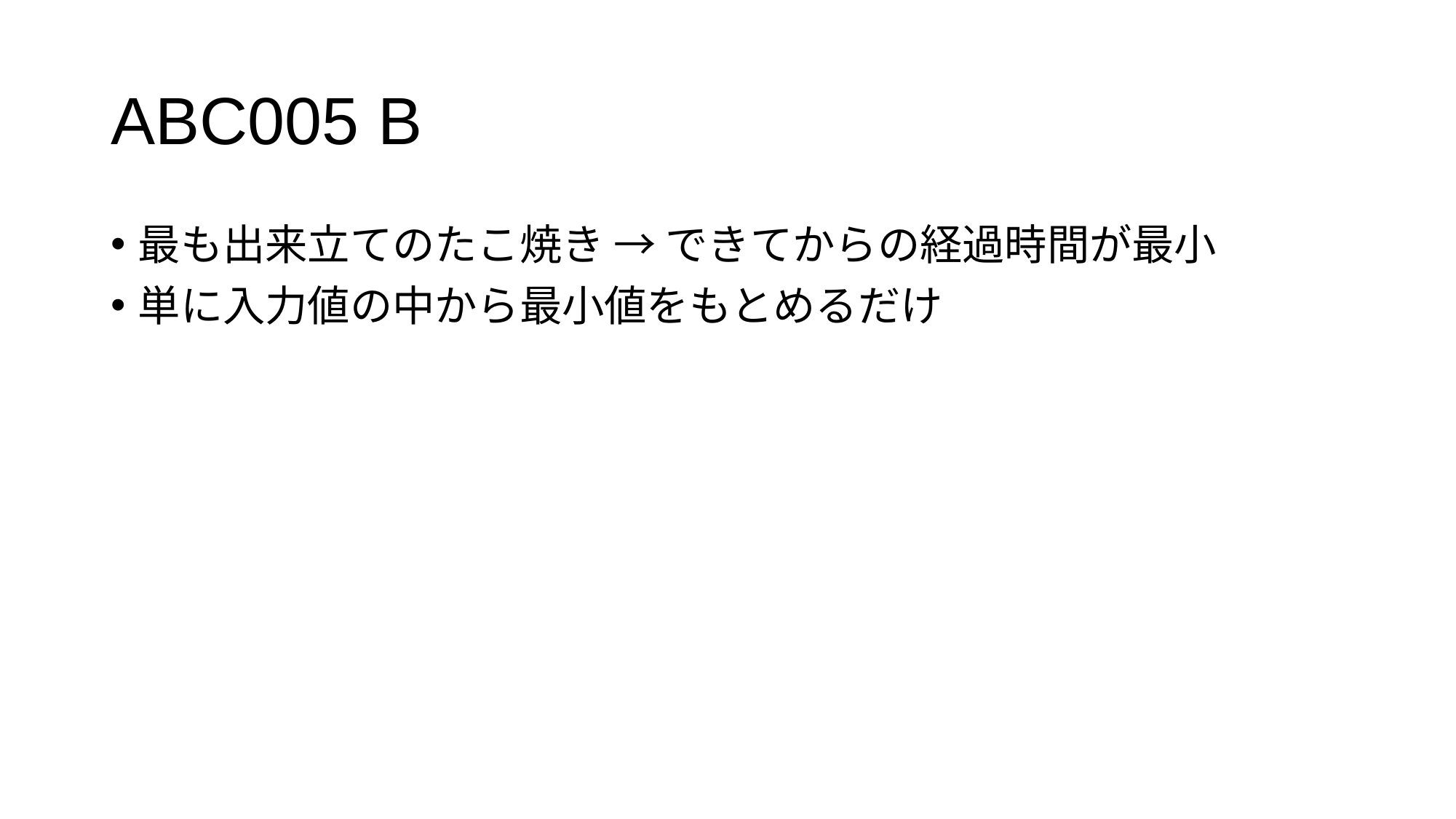

# ABC005 B
最も出来立てのたこ焼き → できてからの経過時間が最小
単に入力値の中から最小値をもとめるだけ